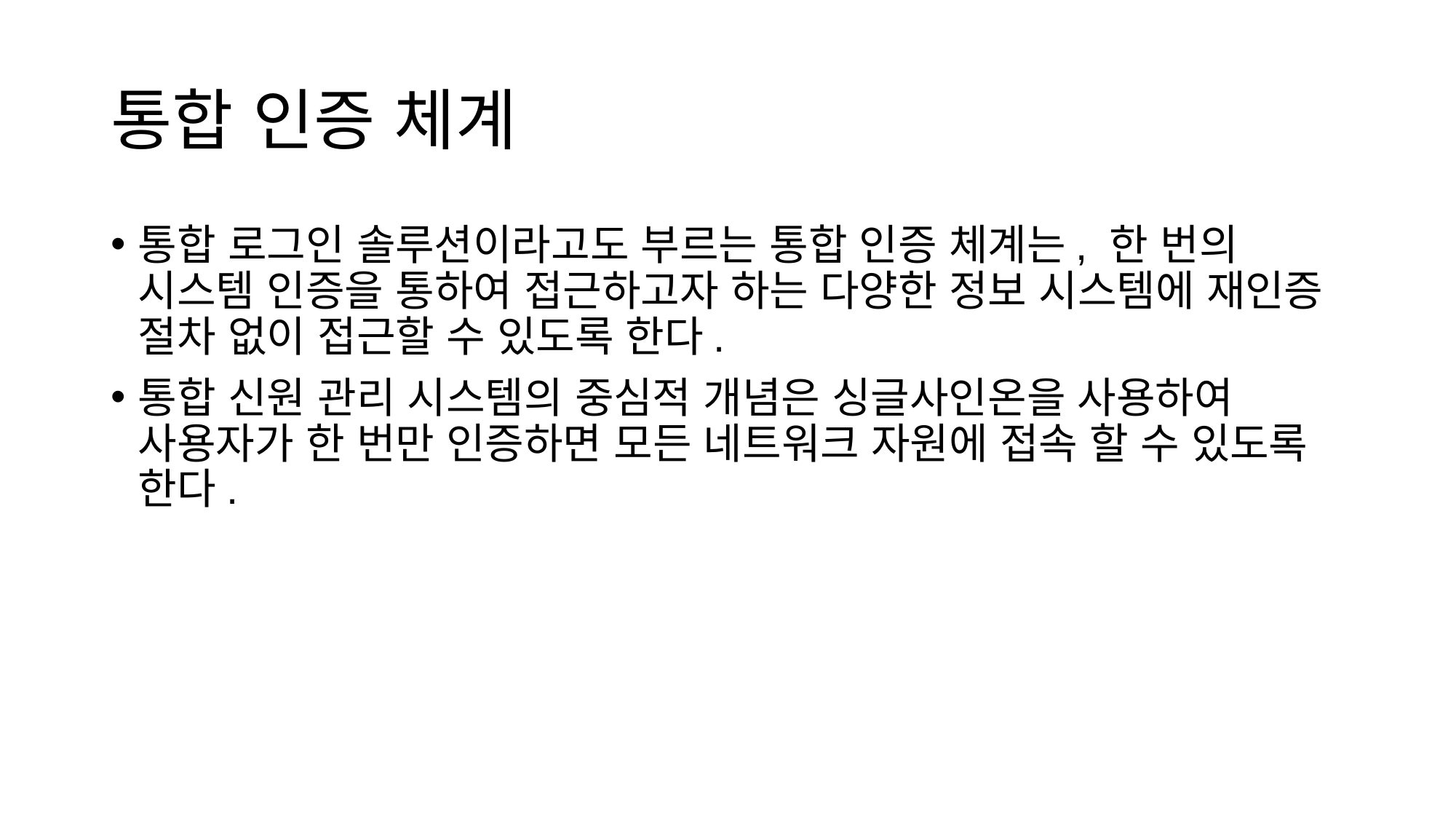

# 통합 인증 체계
통합 로그인 솔루션이라고도 부르는 통합 인증 체계는, 한 번의 시스템 인증을 통하여 접근하고자 하는 다양한 정보 시스템에 재인증 절차 없이 접근할 수 있도록 한다.
통합 신원 관리 시스템의 중심적 개념은 싱글사인온을 사용하여 사용자가 한 번만 인증하면 모든 네트워크 자원에 접속 할 수 있도록 한다.